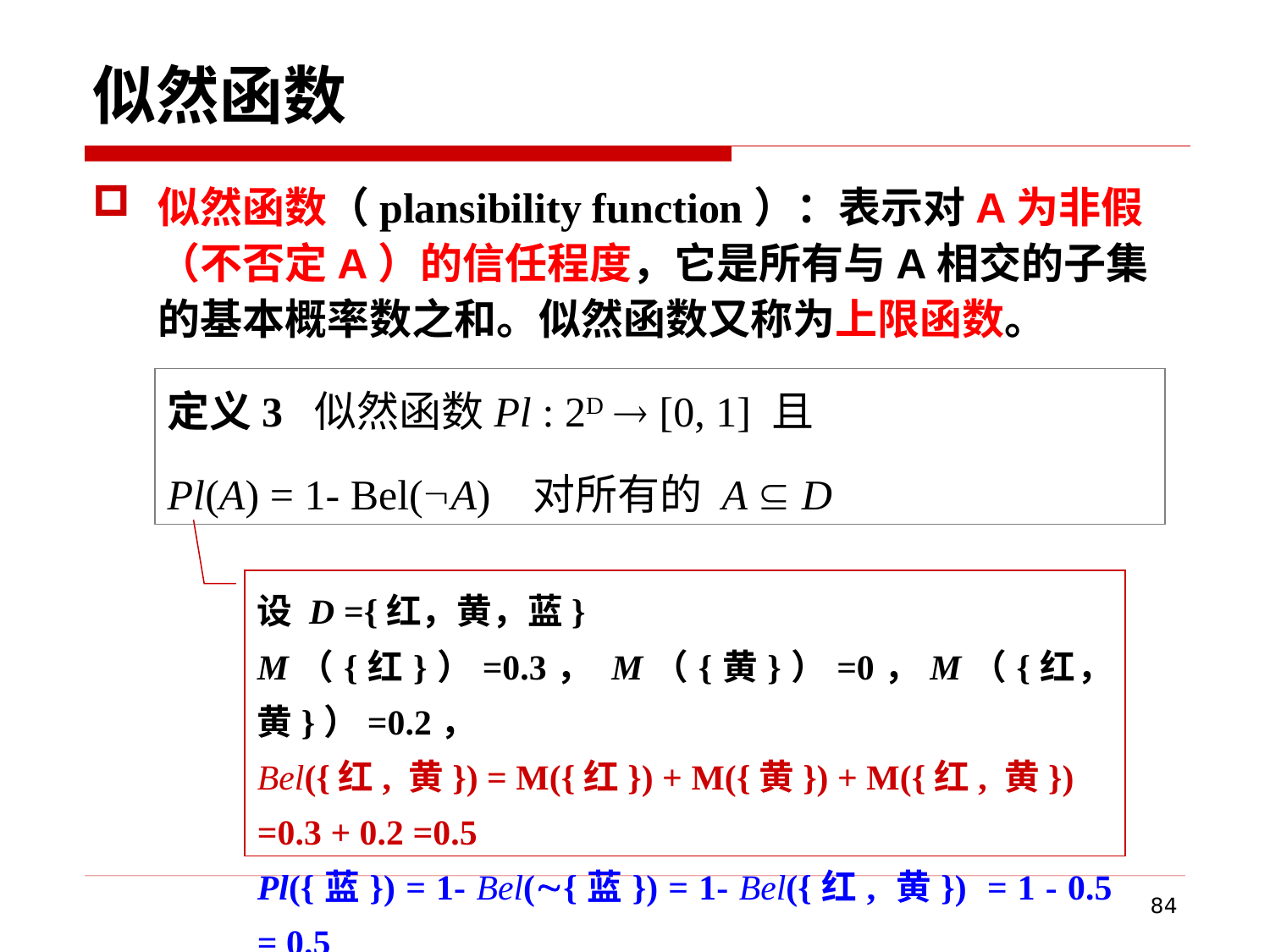

# 似然函数
似然函数（plansibility function）：表示对A为非假（不否定A）的信任程度，它是所有与A相交的子集的基本概率数之和。似然函数又称为上限函数。
定义3  似然函数Pl : 2D → [0, 1] 且
Pl(A) = 1- Bel(¬A)   对所有的 A ⊆ D
设 D ={红，黄，蓝}
M（{红}）=0.3， M（{黄}）=0，M（{红，黄}）=0.2，
Bel({红, 黄}) = M({红}) + M({黄}) + M({红, 黄})
=0.3 + 0.2 =0.5
Pl({蓝}) = 1- Bel(∼{蓝}) = 1- Bel({红, 黄})  = 1 - 0.5 = 0.5

84